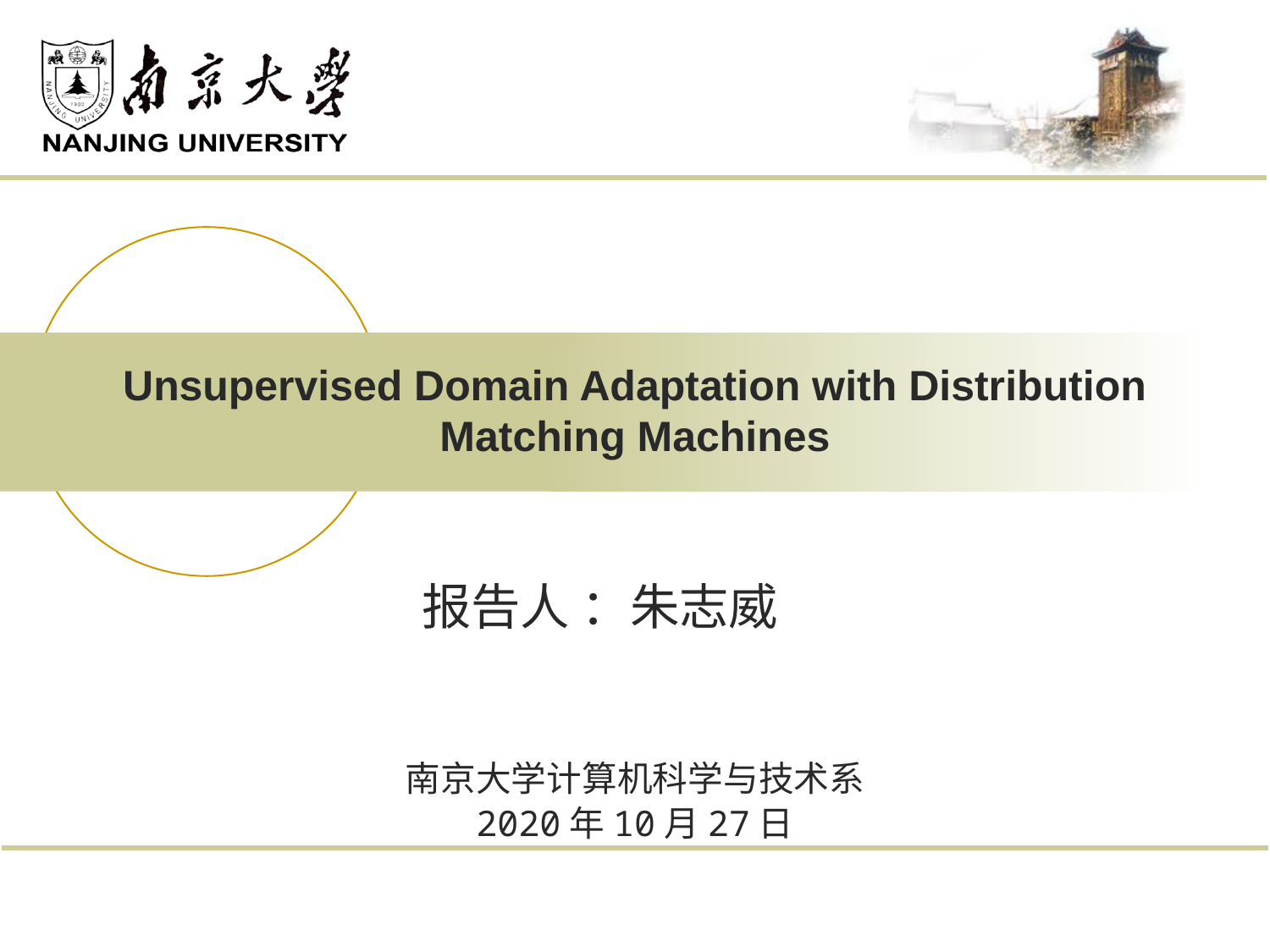

# Unsupervised Domain Adaptation with Distribution Matching Machines
报告人 ：朱志威
南京大学计算机科学与技术系
2020年10月27日